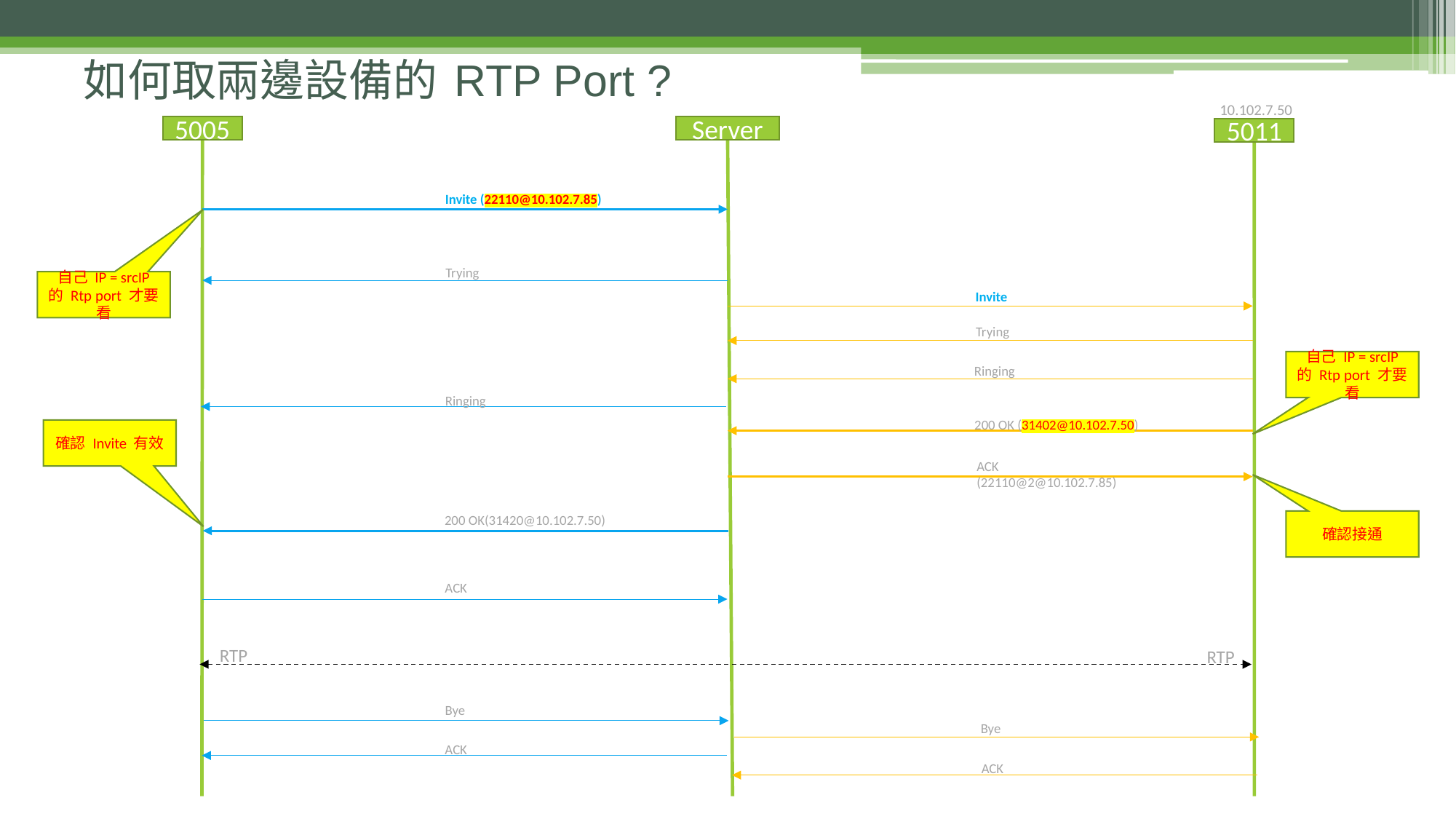

# 如何取兩邊設備的 RTP Port ?
10.102.7.50
Server
5005
5011
Invite (22110@10.102.7.85)
Trying
自己 IP = srcIP 的 Rtp port 才要看
Invite
Trying
自己 IP = srcIP 的 Rtp port 才要看
Ringing
Ringing
200 OK (31402@10.102.7.50)
確認 Invite 有效
ACK (22110@2@10.102.7.85)
200 OK(31420@10.102.7.50)
確認接通
ACK
RTP
RTP
Bye
Bye
ACK
ACK